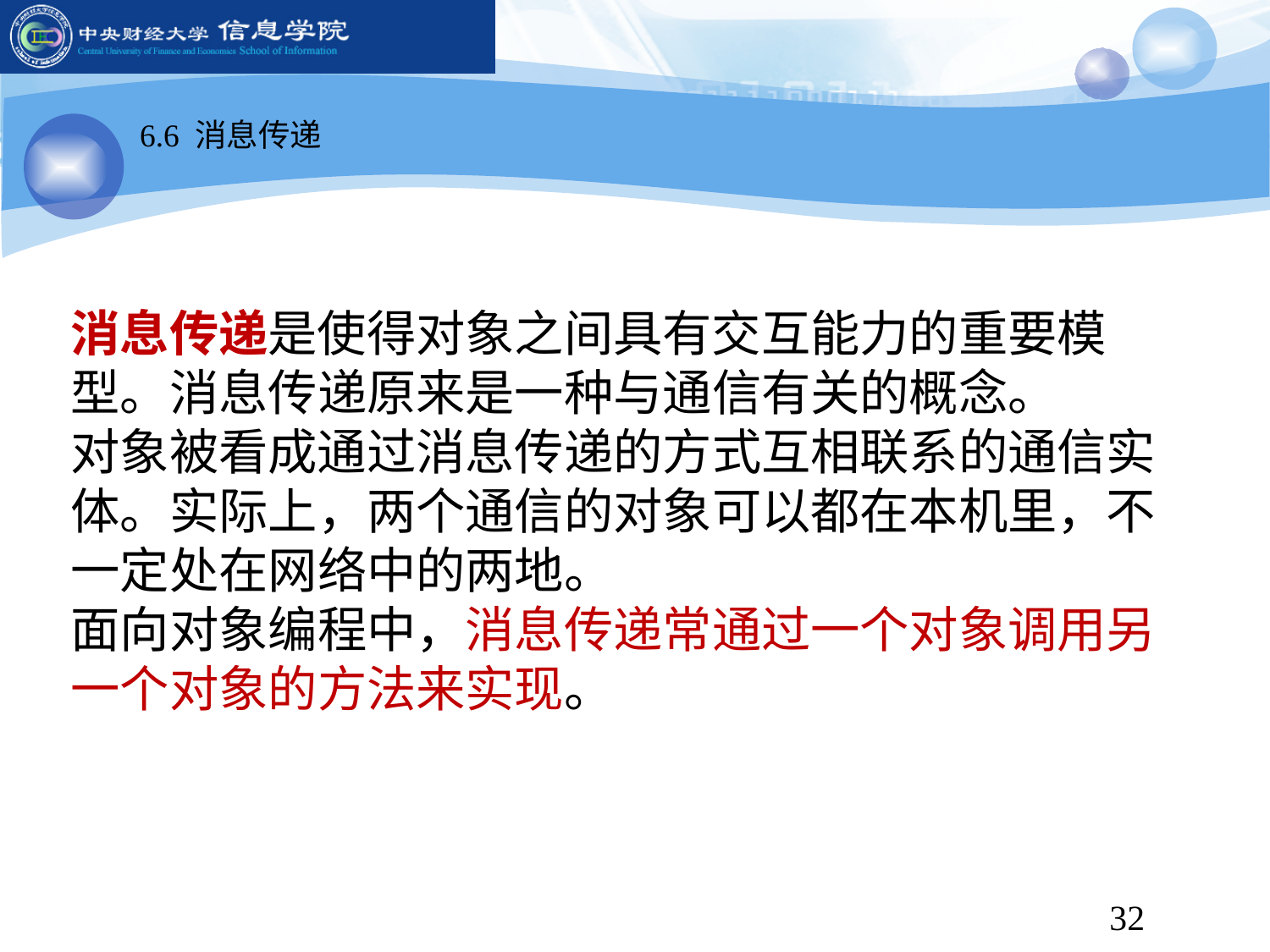

6.6 消息传递
消息传递是使得对象之间具有交互能力的重要模型。消息传递原来是一种与通信有关的概念。
对象被看成通过消息传递的方式互相联系的通信实体。实际上，两个通信的对象可以都在本机里，不一定处在网络中的两地。
面向对象编程中，消息传递常通过一个对象调用另一个对象的方法来实现。